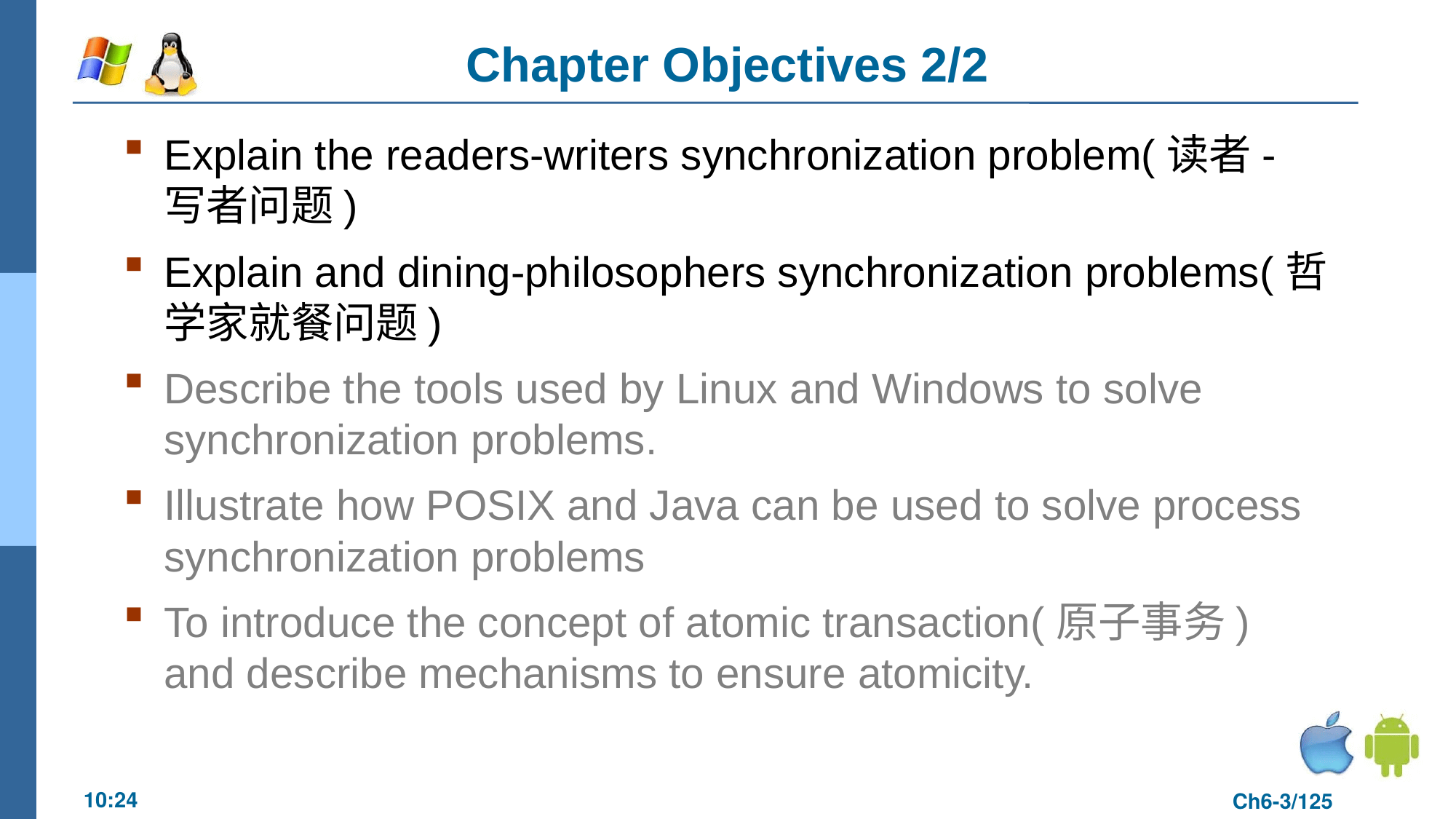

# Chapter Objectives 2/2
Explain the readers-writers synchronization problem(读者-写者问题)
Explain and dining-philosophers synchronization problems(哲学家就餐问题)
Describe the tools used by Linux and Windows to solve synchronization problems.
Illustrate how POSIX and Java can be used to solve process synchronization problems
To introduce the concept of atomic transaction(原子事务) and describe mechanisms to ensure atomicity.